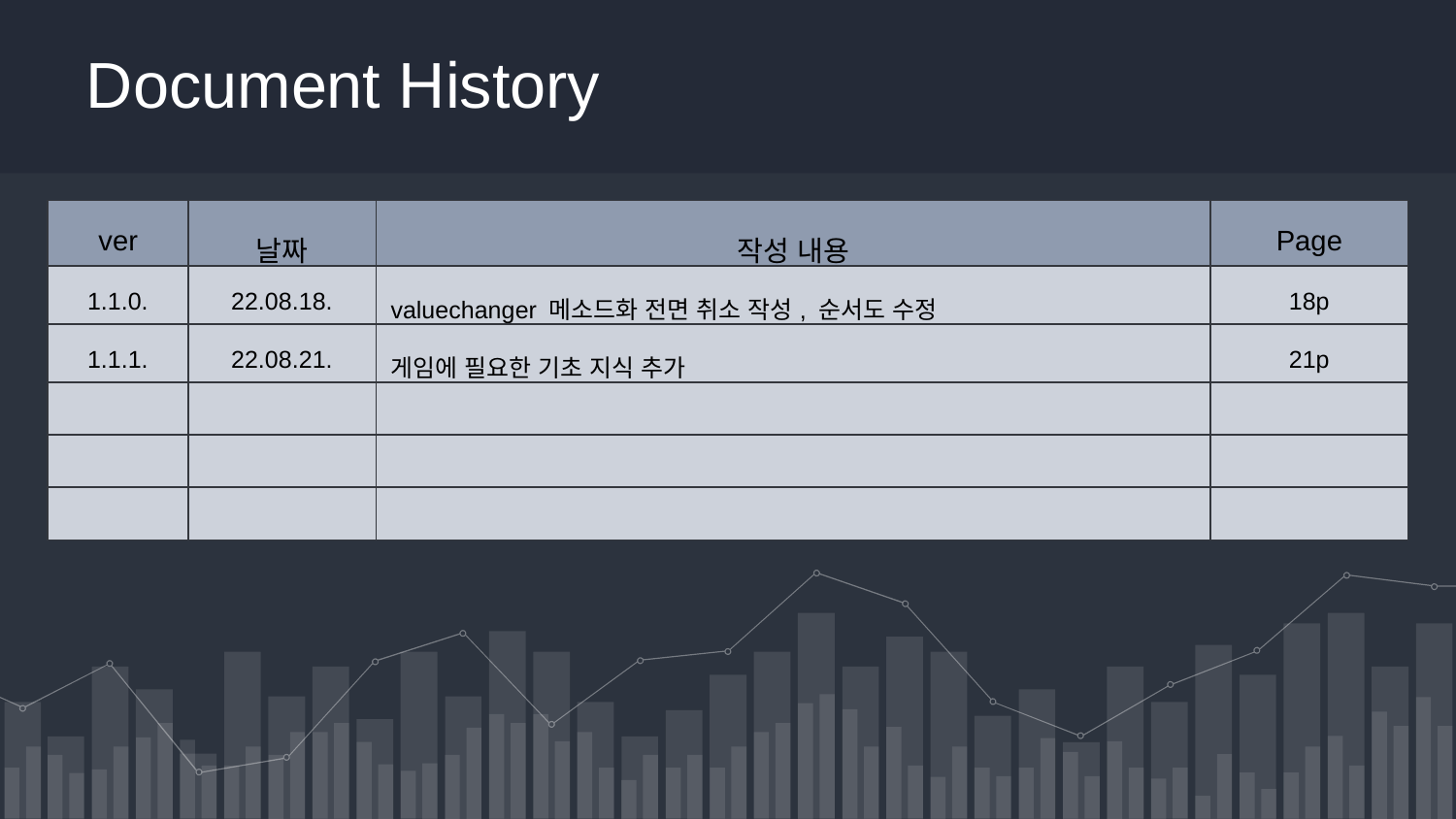

Document History
| ver | 날짜 | 작성 내용 | Page |
| --- | --- | --- | --- |
| 1.1.0. | 22.08.18. | valuechanger 메소드화 전면 취소 작성, 순서도 수정 | 18p |
| 1.1.1. | 22.08.21. | 게임에 필요한 기초 지식 추가 | 21p |
|  |  |  |  |
|  |  |  |  |
|  |  |  |  |